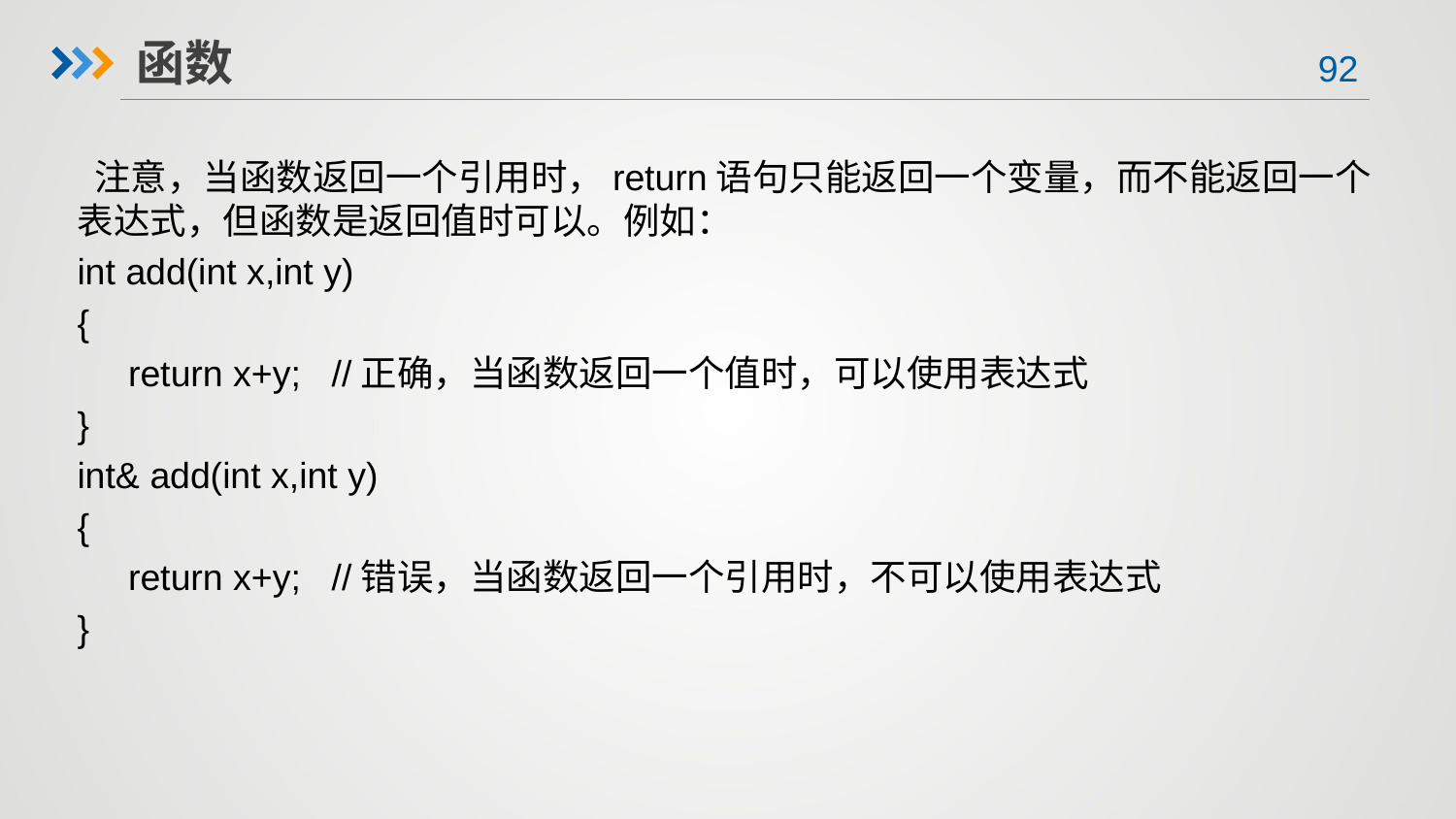

函数
 注意，当函数返回一个引用时，return语句只能返回一个变量，而不能返回一个表达式，但函数是返回值时可以。例如：
int add(int x,int y)
{
     return x+y;   //正确，当函数返回一个值时，可以使用表达式
}
int& add(int x,int y)
{
     return x+y;   //错误，当函数返回一个引用时，不可以使用表达式
}